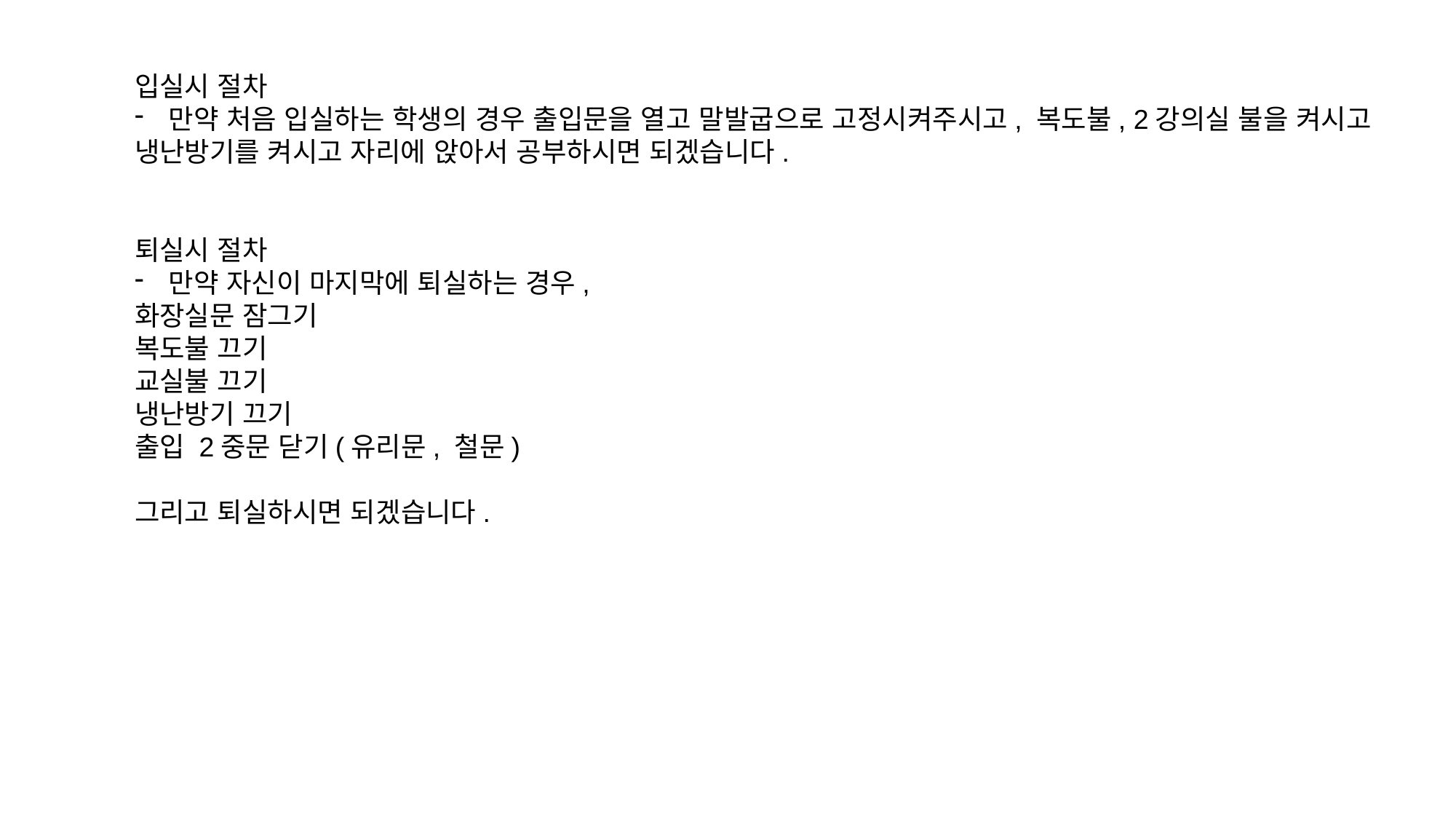

입실시 절차
만약 처음 입실하는 학생의 경우 출입문을 열고 말발굽으로 고정시켜주시고, 복도불, 2강의실 불을 켜시고
냉난방기를 켜시고 자리에 앉아서 공부하시면 되겠습니다.

퇴실시 절차
만약 자신이 마지막에 퇴실하는 경우,
화장실문 잠그기
복도불 끄기
교실불 끄기
냉난방기 끄기
출입 2중문 닫기(유리문, 철문)

그리고 퇴실하시면 되겠습니다.